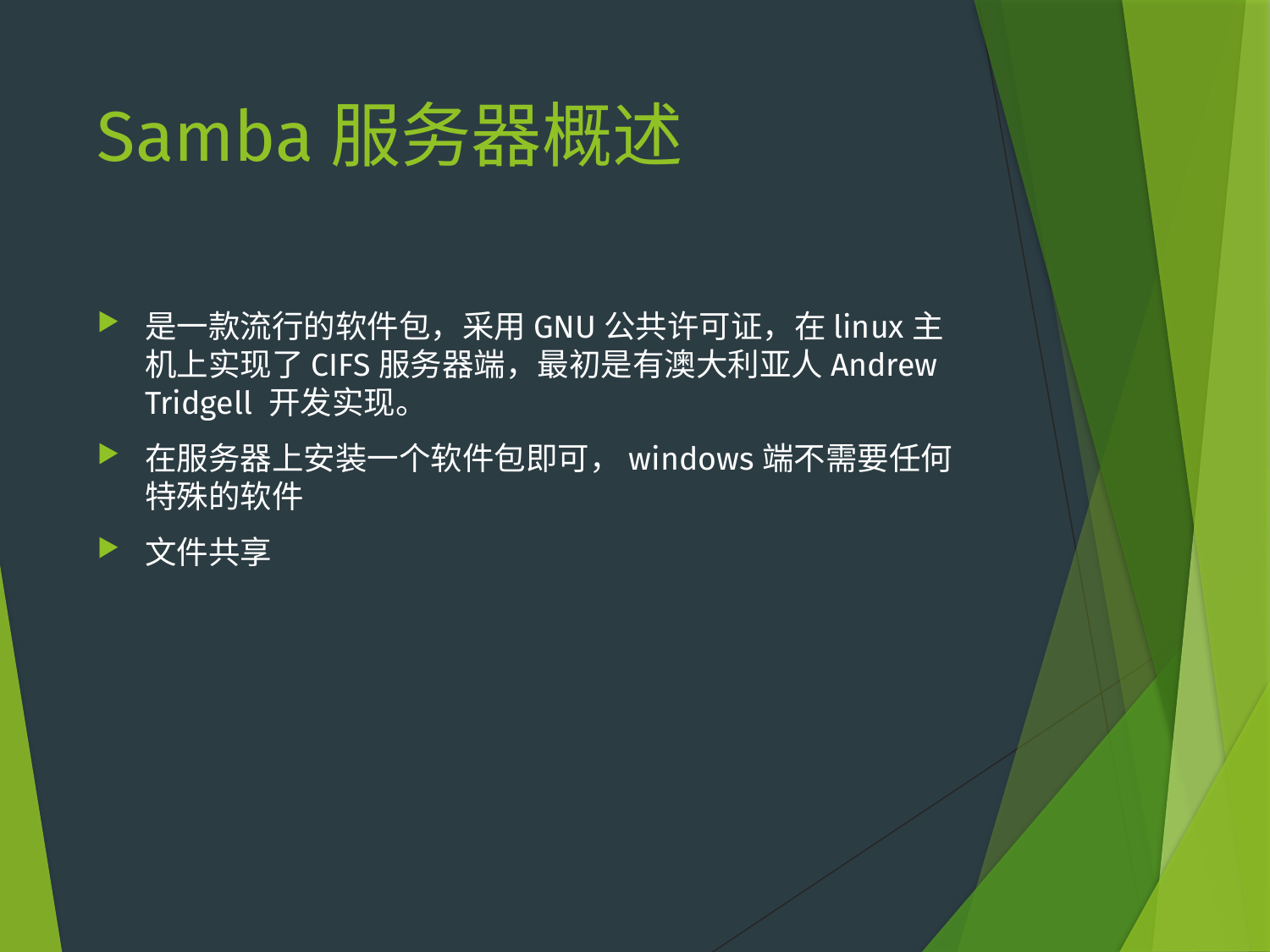

# Samba服务器概述
是一款流行的软件包，采用GNU公共许可证，在linux主机上实现了CIFS服务器端，最初是有澳大利亚人Andrew Tridgell 开发实现。
在服务器上安装一个软件包即可，windows端不需要任何特殊的软件
文件共享